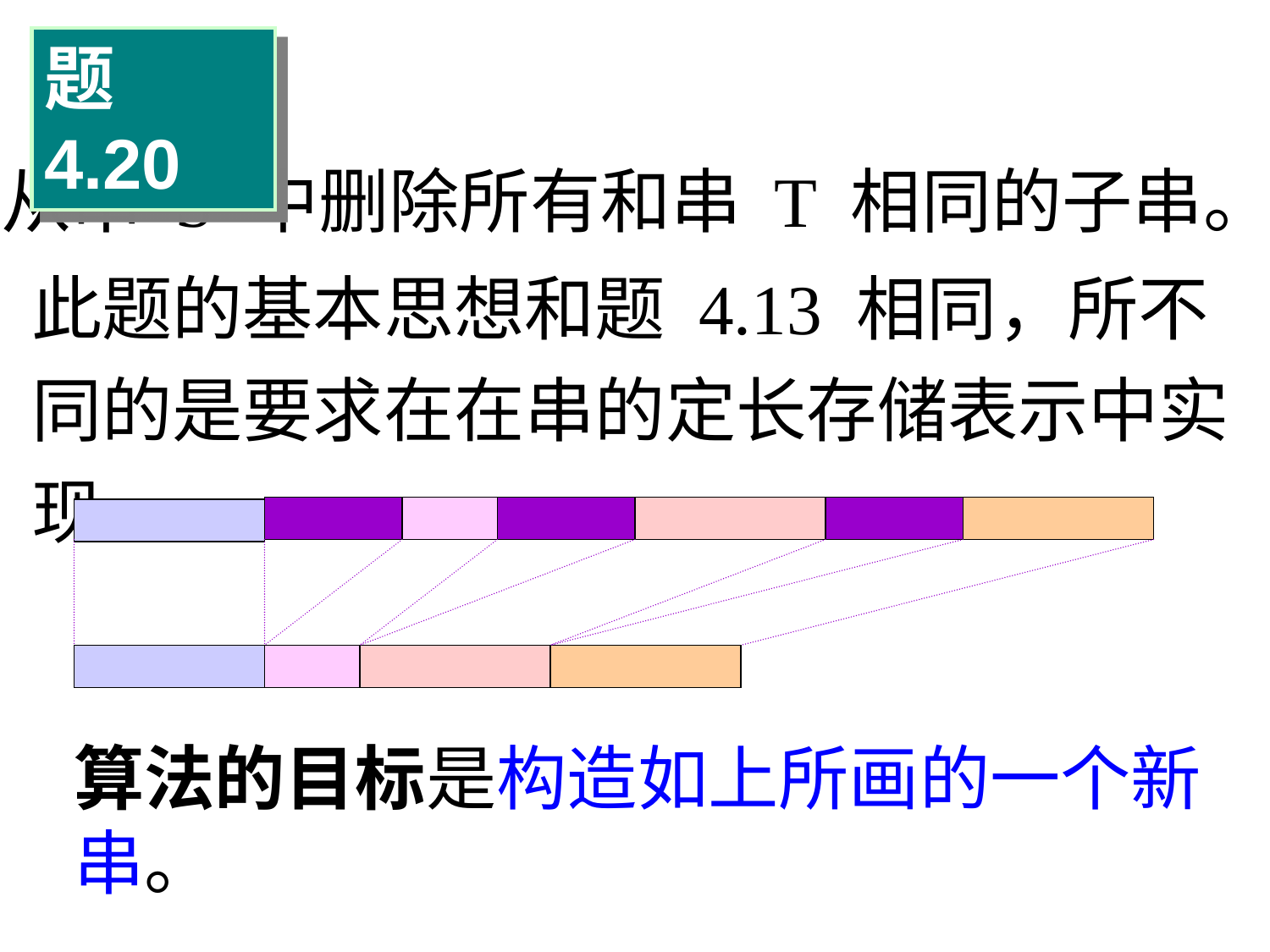

题4.20
从串 S 中删除所有和串 T 相同的子串。
此题的基本思想和题 4.13 相同，所不同的是要求在在串的定长存储表示中实现。

算法的目标是构造如上所画的一个新串。